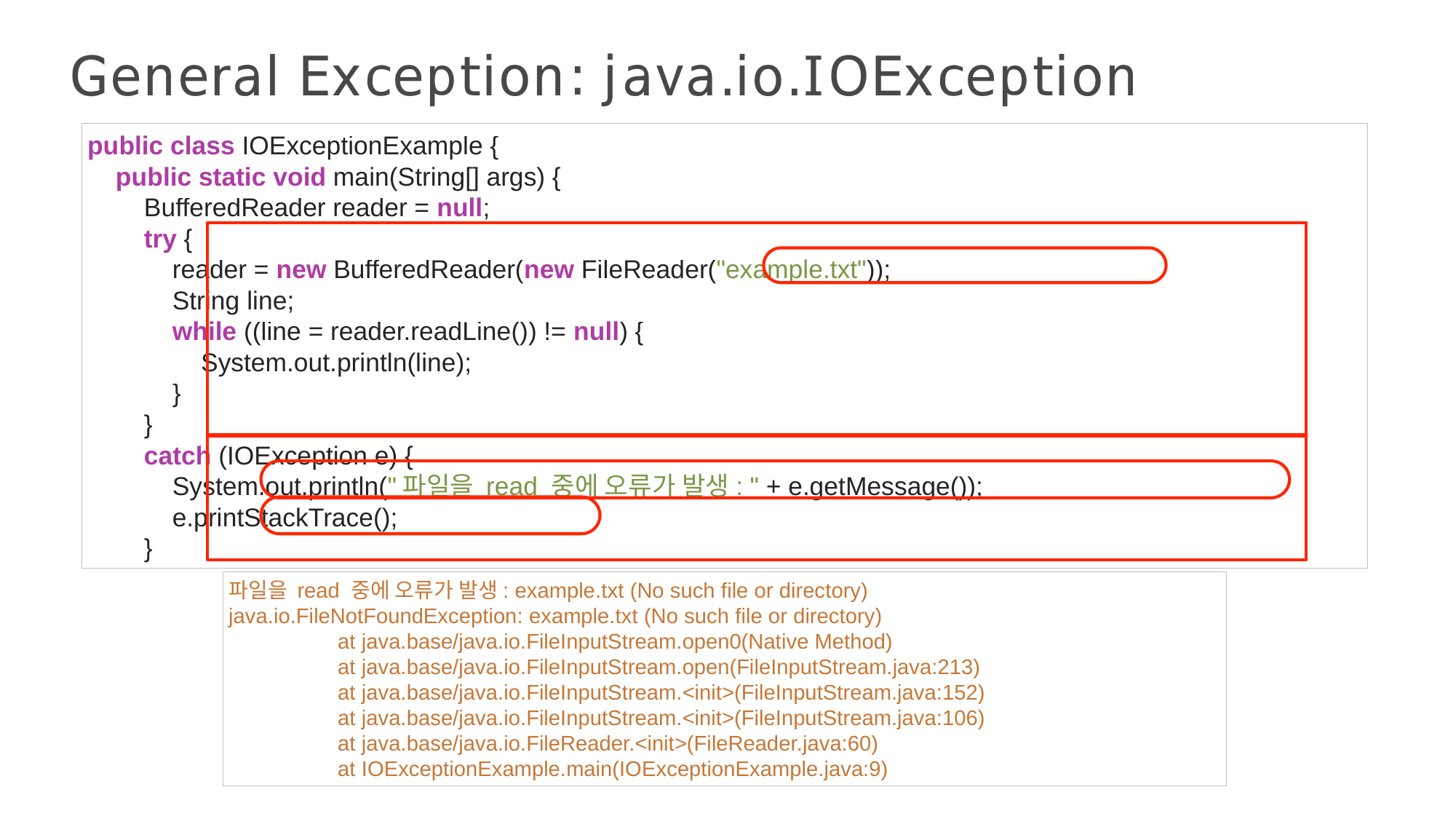

# General Exception: java.io.IOException
public class IOExceptionExample {
    public static void main(String[] args) {
        BufferedReader reader = null;
        try {
            reader = new BufferedReader(new FileReader("example.txt"));
            String line;
            while ((line = reader.readLine()) != null) {
                System.out.println(line);
            }
        }
        catch (IOException e) {
            System.out.println("파일을 read 중에 오류가 발생: " + e.getMessage());
            e.printStackTrace();
        }

파일을 read 중에 오류가 발생: example.txt (No such file or directory)
java.io.FileNotFoundException: example.txt (No such file or directory)
	at java.base/java.io.FileInputStream.open0(Native Method)
	at java.base/java.io.FileInputStream.open(FileInputStream.java:213)
	at java.base/java.io.FileInputStream.<init>(FileInputStream.java:152)
	at java.base/java.io.FileInputStream.<init>(FileInputStream.java:106)
	at java.base/java.io.FileReader.<init>(FileReader.java:60)
	at IOExceptionExample.main(IOExceptionExample.java:9)
8